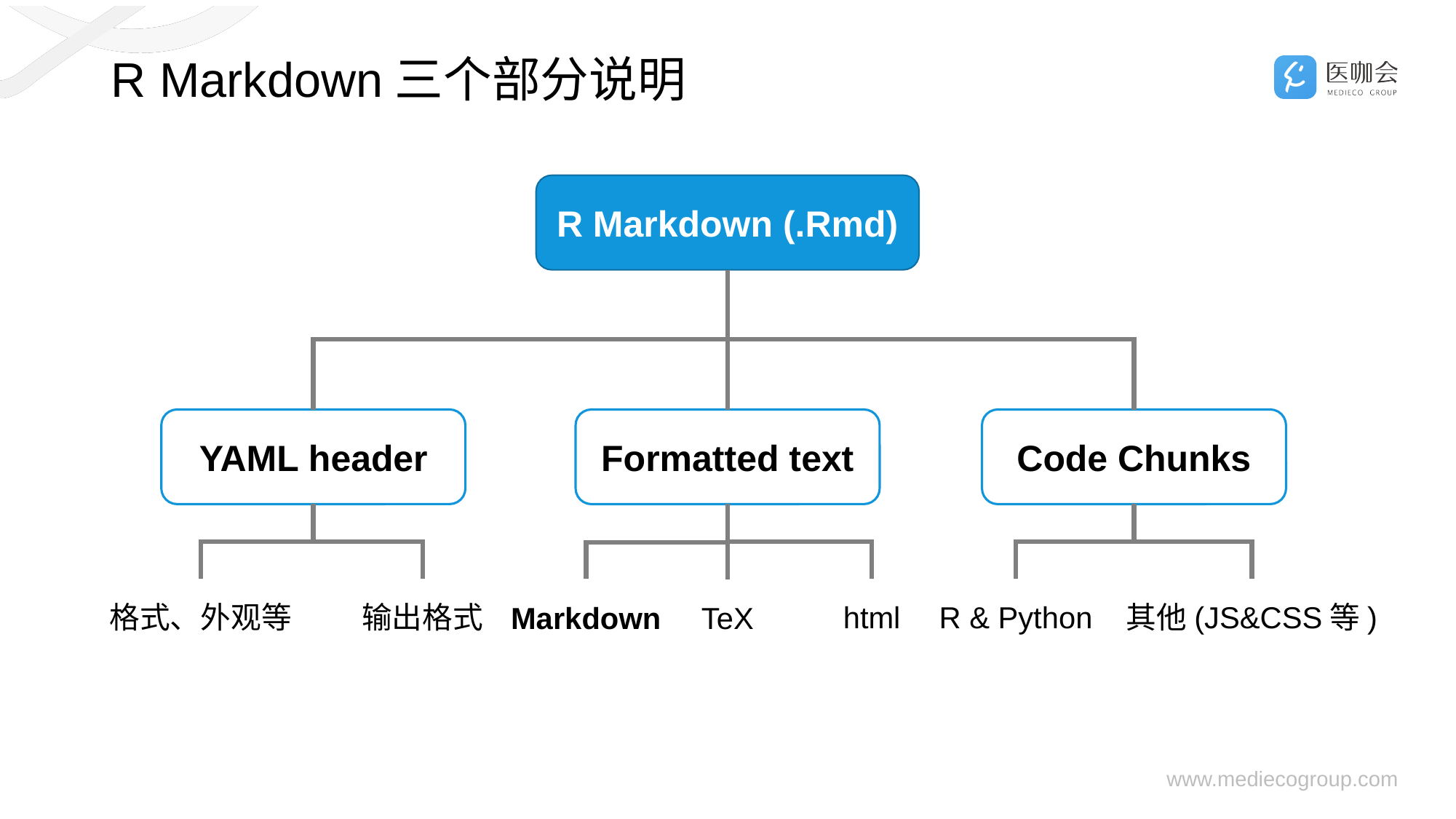

# R Markdown三个部分说明
R Markdown (.Rmd)
Formatted text
YAML header
Code Chunks
其他(JS&CSS等)
格式、外观等
输出格式
html
R & Python
Markdown
TeX